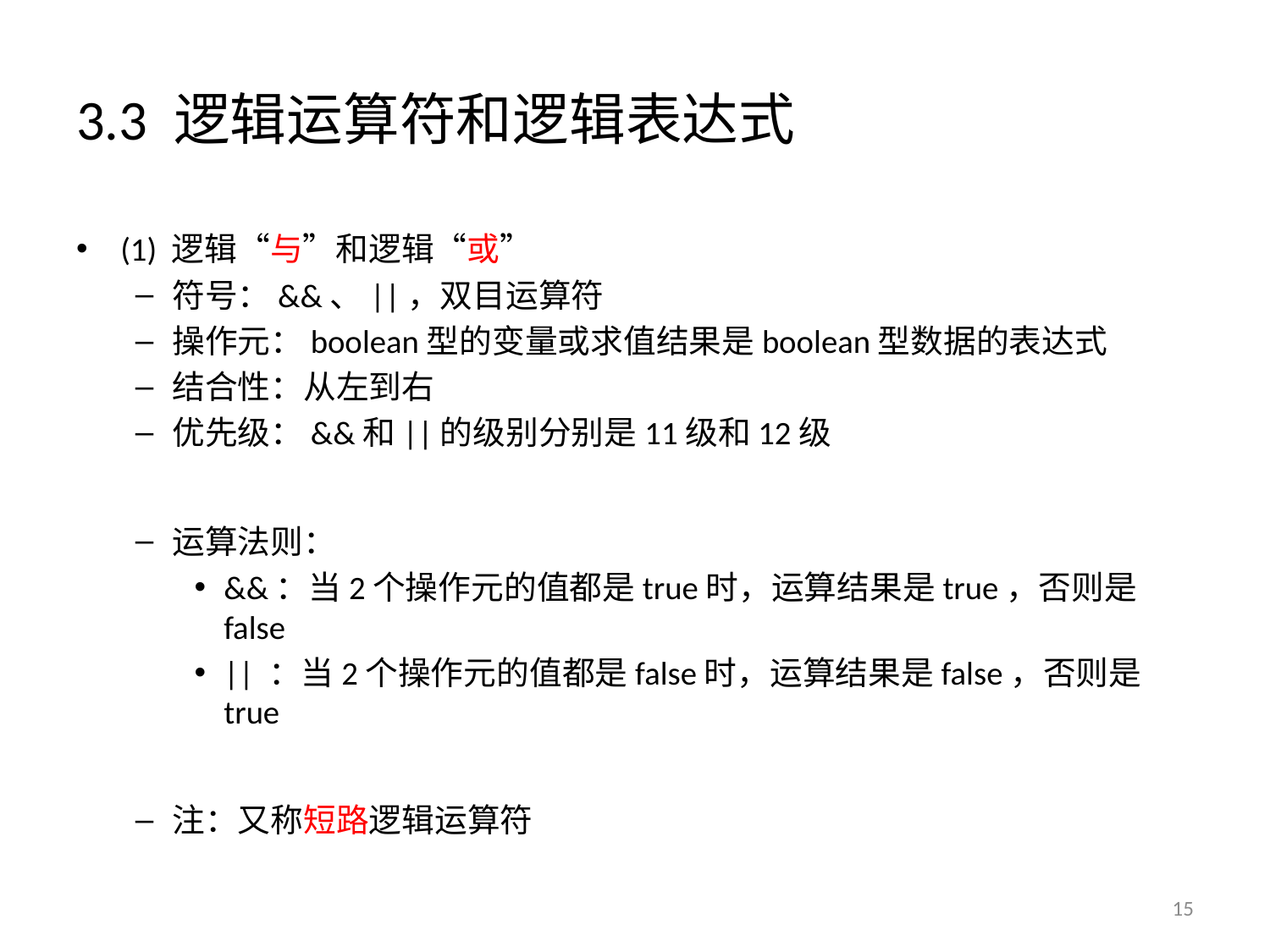

# 3.3 逻辑运算符和逻辑表达式
(1) 逻辑“与”和逻辑“或”
符号：&&、||，双目运算符
操作元：boolean型的变量或求值结果是boolean型数据的表达式
结合性：从左到右
优先级：&&和||的级别分别是11级和12级

运算法则：
&&：当2个操作元的值都是true时，运算结果是true，否则是false
|| ：当2个操作元的值都是false时，运算结果是false，否则是true

注：又称短路逻辑运算符
15